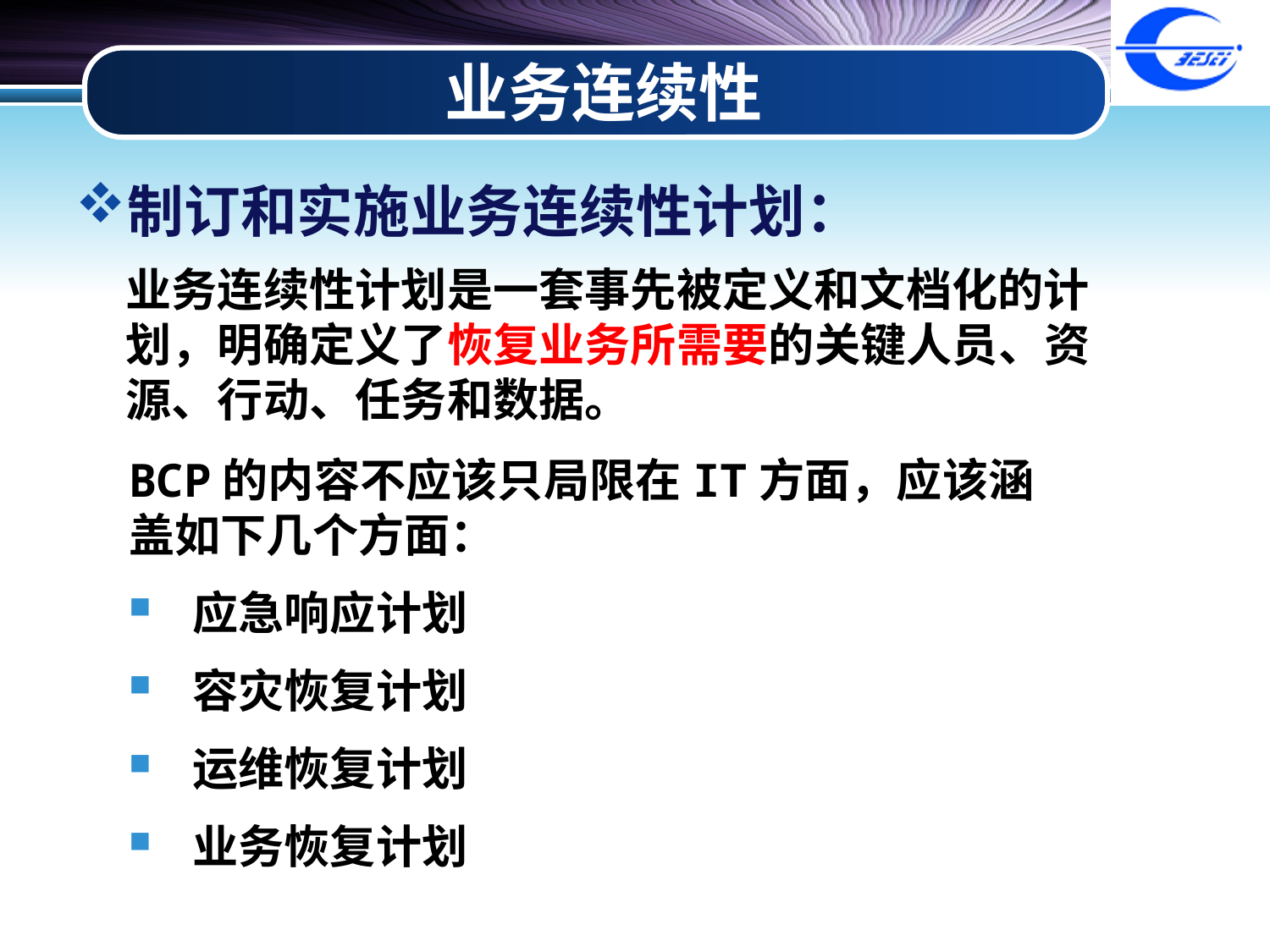

# 业务连续性
制订和实施业务连续性计划：

业务连续性计划是一套事先被定义和文档化的计划，明确定义了恢复业务所需要的关键人员、资源、行动、任务和数据。
BCP的内容不应该只局限在IT方面，应该涵盖如下几个方面：
应急响应计划
容灾恢复计划
运维恢复计划
业务恢复计划